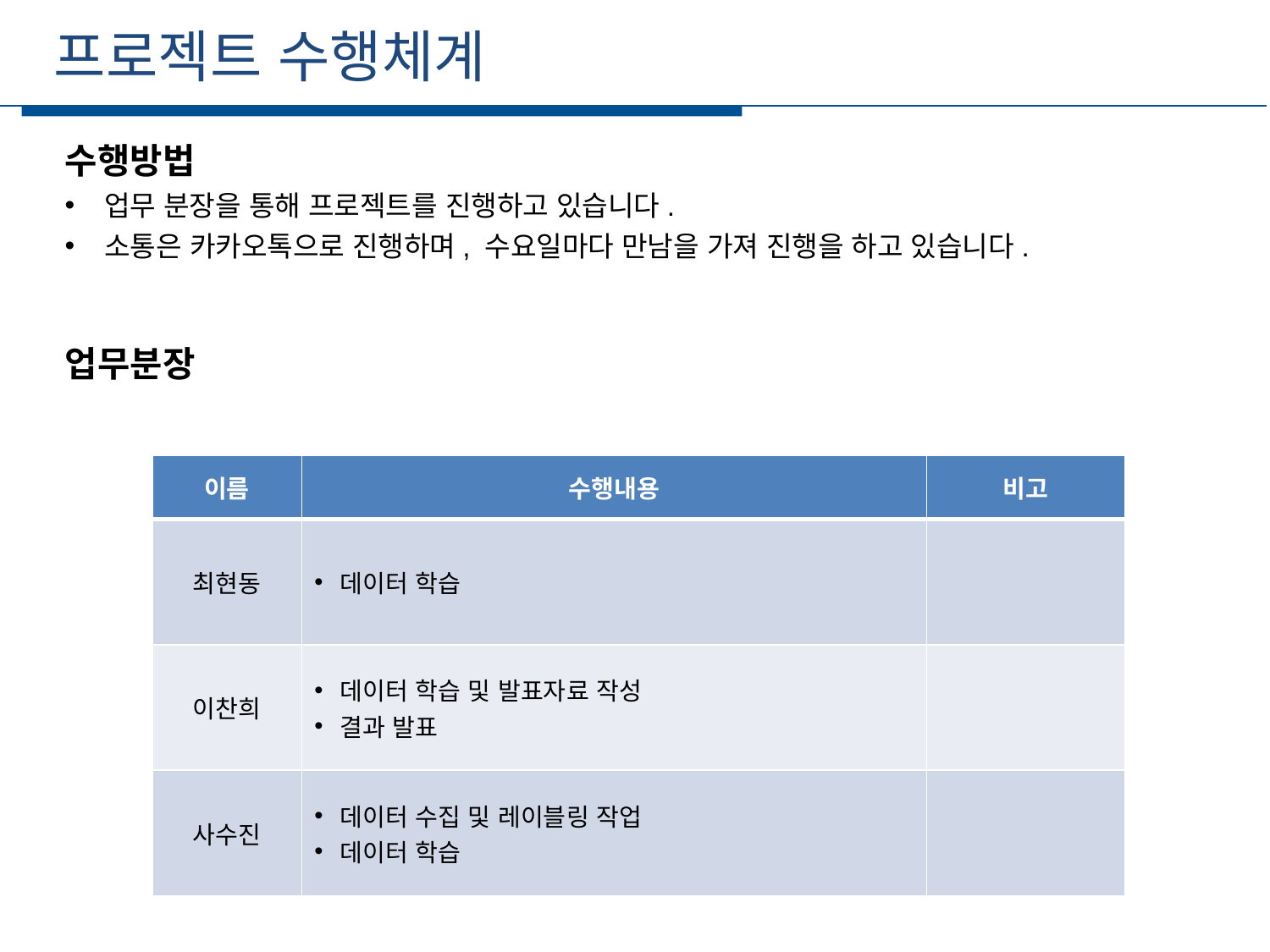

프로젝트 수행체계
세부일정

수행방법
업무 분장을 통해 프로젝트를 진행하고 있습니다.
소통은 카카오톡으로 진행하며, 수요일마다 만남을 가져 진행을 하고 있습니다.

업무분장

| 이름 | 수행내용 | 비고 |
| --- | --- | --- |
| 최현동 | 데이터 학습 |  |
| 이찬희 | 데이터 학습 및 발표자료 작성 결과 발표 |  |
| 사수진 | 데이터 수집 및 레이블링 작업 데이터 학습 |  |